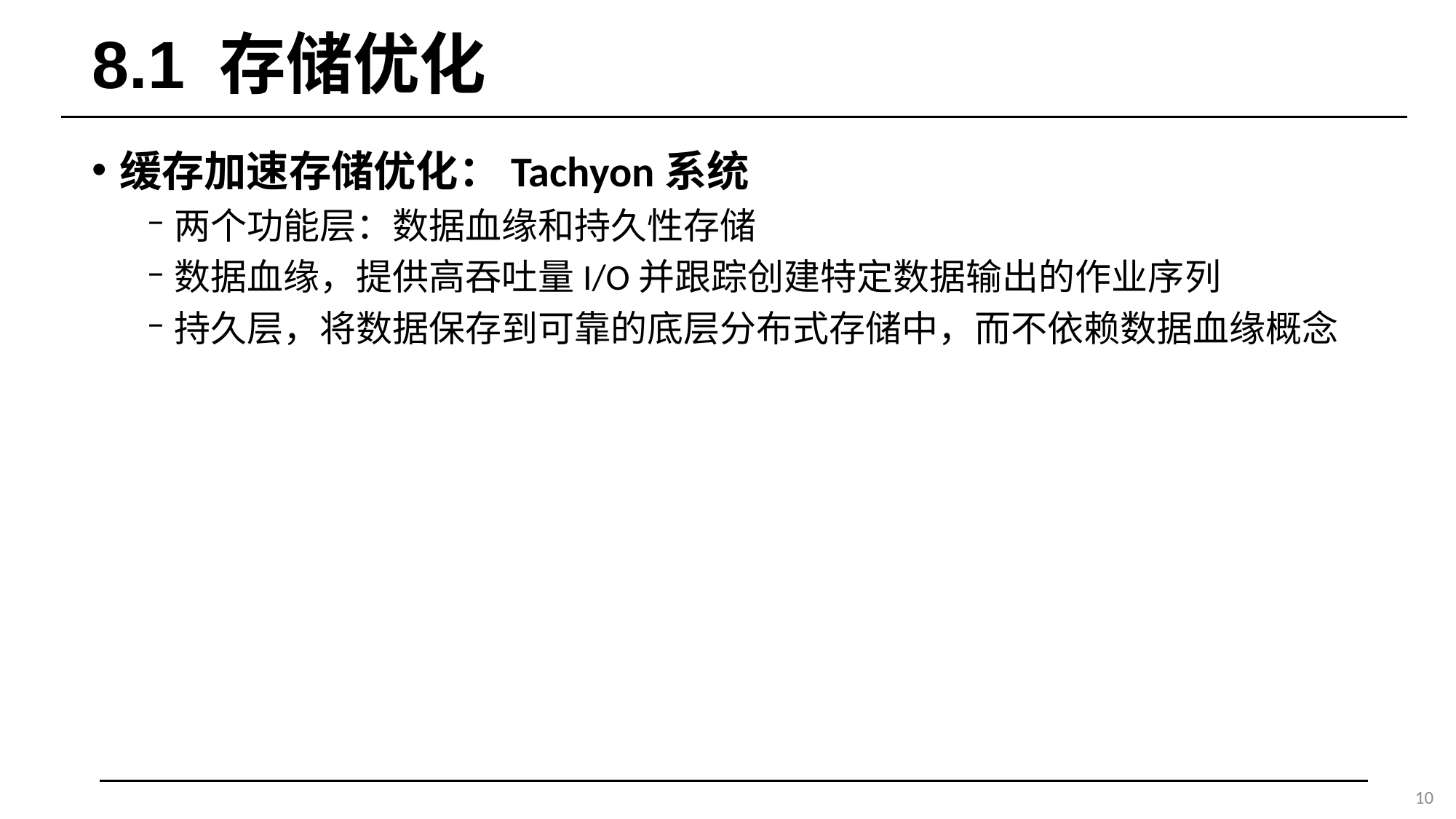

# 8.1 存储优化
缓存加速存储优化：Tachyon系统
两个功能层：数据血缘和持久性存储
数据血缘，提供高吞吐量I/O并跟踪创建特定数据输出的作业序列
持久层，将数据保存到可靠的底层分布式存储中，而不依赖数据血缘概念

10